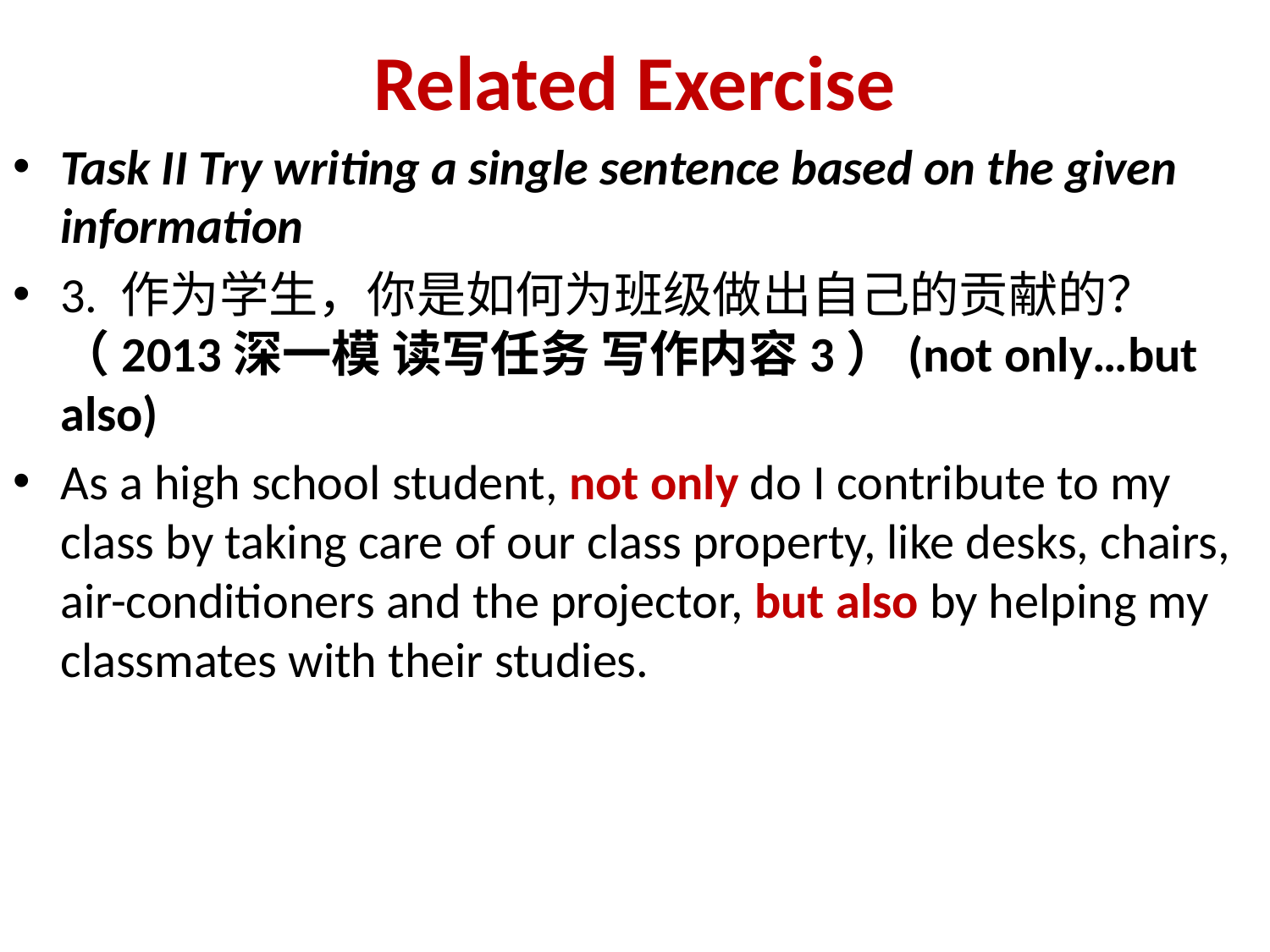

# Related Exercise
Task II Try writing a single sentence based on the given information
3. 作为学生，你是如何为班级做出自己的贡献的？（2013深一模 读写任务 写作内容3）(not only…but also)
As a high school student, not only do I contribute to my class by taking care of our class property, like desks, chairs, air-conditioners and the projector, but also by helping my classmates with their studies.